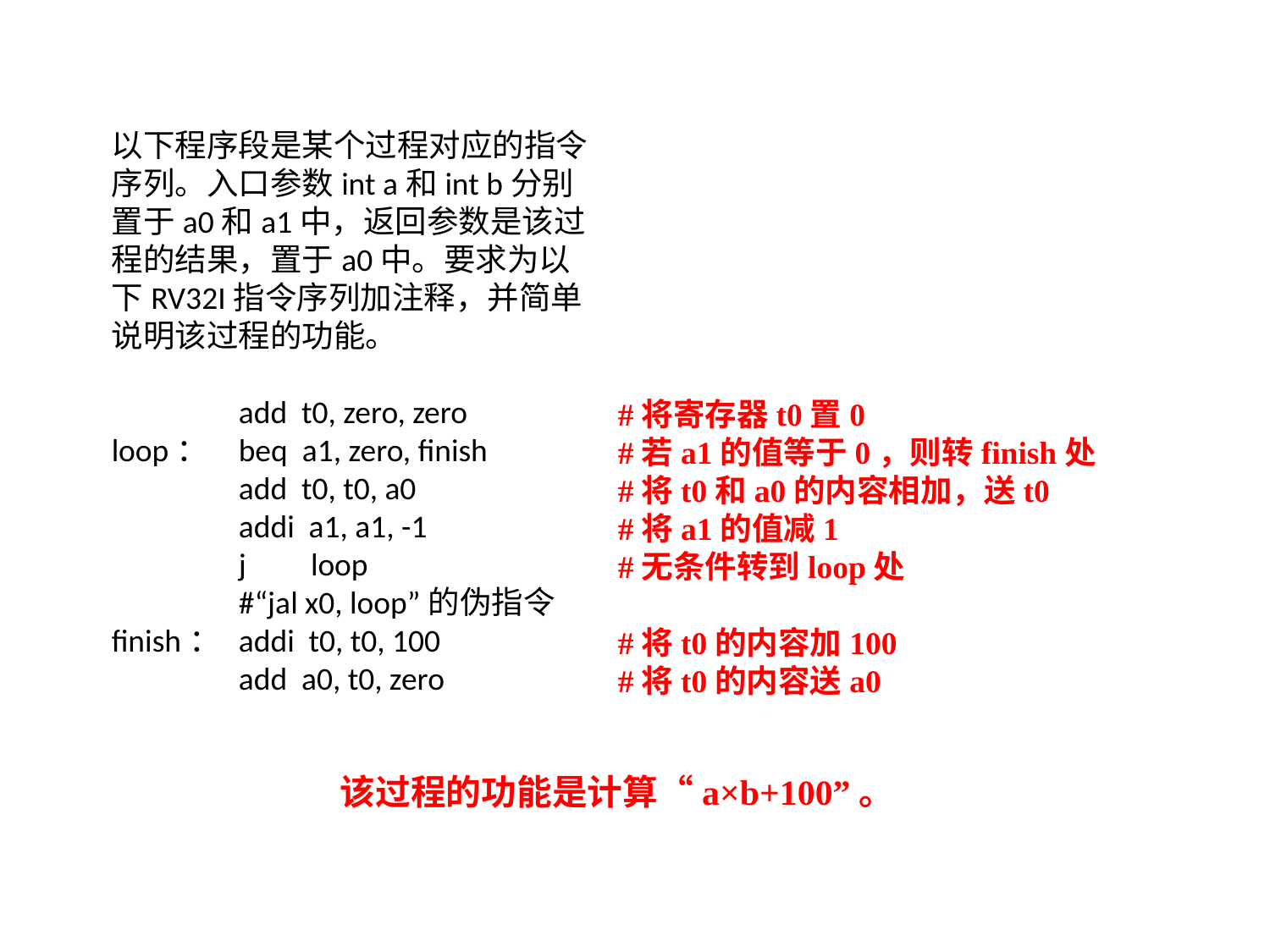

以下程序段是某个过程对应的指令序列。入口参数int a和int b分别置于a0和a1中，返回参数是该过程的结果，置于a0中。要求为以下RV32I指令序列加注释，并简单说明该过程的功能。
				add  t0, zero, zero
loop：	beq  a1, zero, finish
	add  t0, t0, a0		addi  a1, a1, -1		j         loop		#“jal x0, loop”的伪指令
finish：	addi  t0, t0, 100
	add  a0, t0, zero

#将寄存器t0置0
#若a1的值等于0，则转finish处
#将t0和a0的内容相加，送t0
#将a1的值减1
#无条件转到loop处

#将t0的内容加100
#将t0的内容送a0
该过程的功能是计算“a×b+100”。